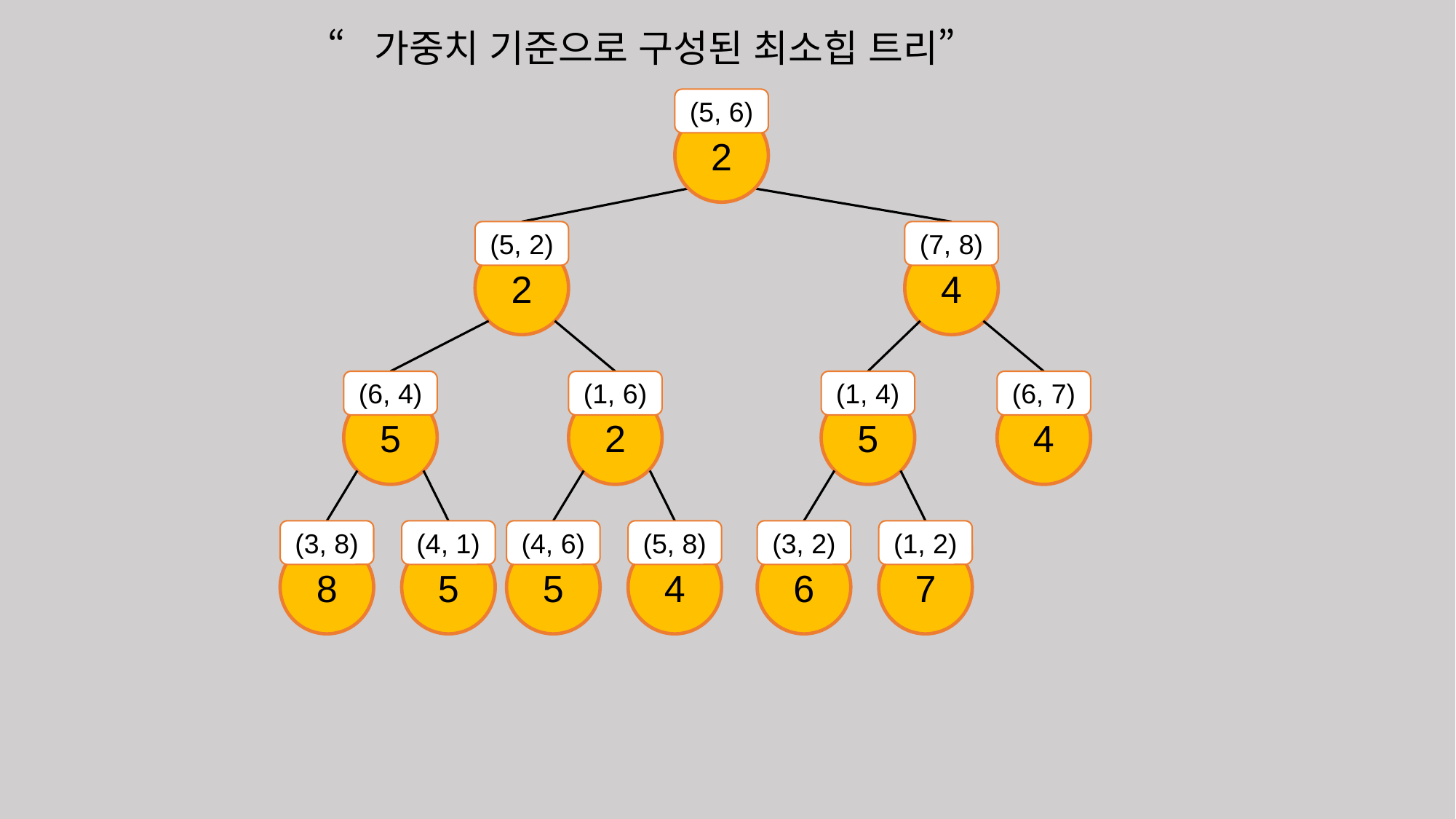

“가중치 기준으로 구성된 최소힙 트리”
(5, 6)
2
(5, 2)
2
(7, 8)
4
(6, 4)
5
(1, 6)
2
(1, 4)
5
(6, 7)
4
(3, 8)
8
(4, 1)
5
(4, 6)
5
(5, 8)
4
(3, 2)
6
(1, 2)
7